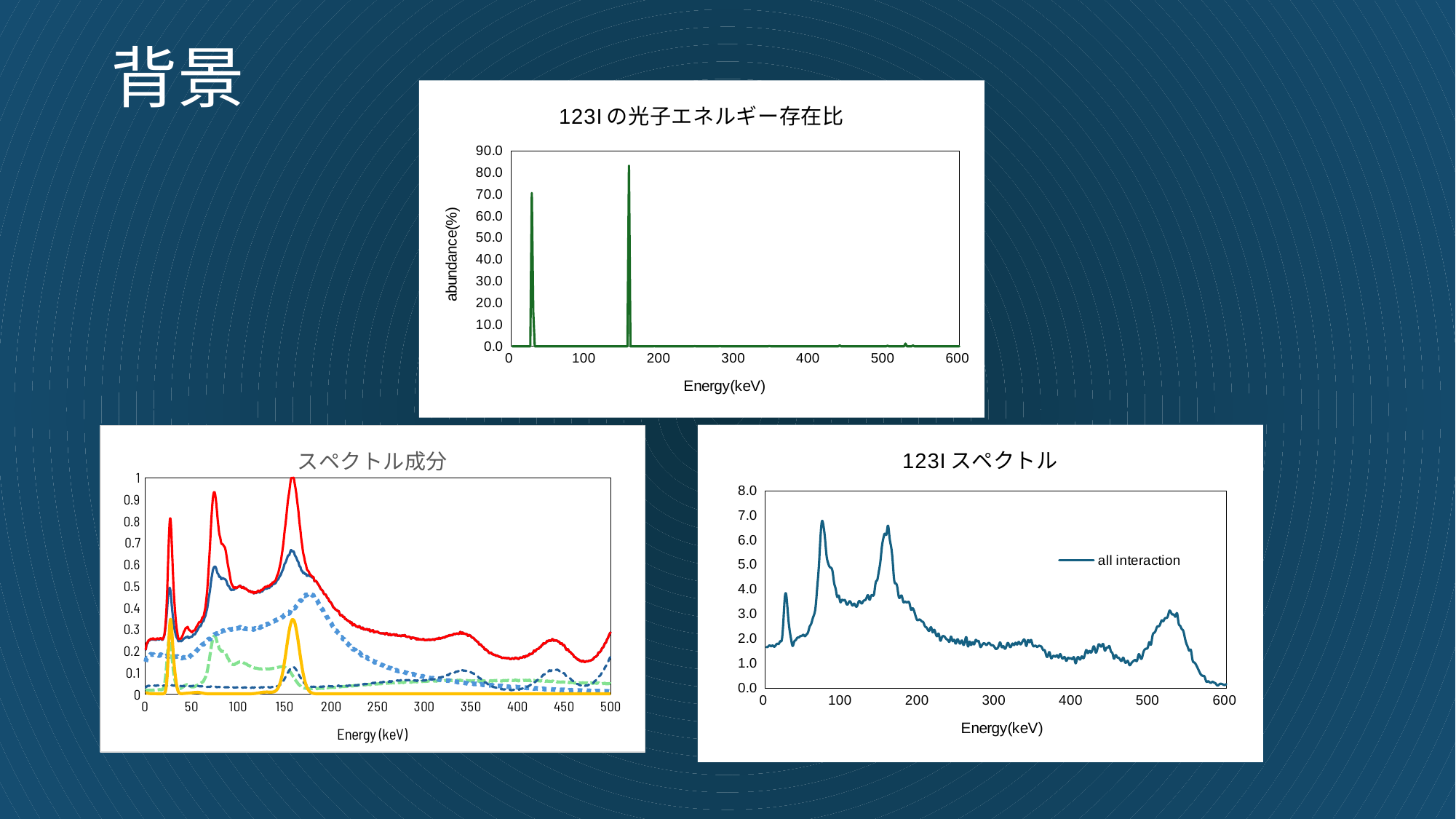

# 背景

### Chart: 123Iの光子エネルギー存在比

| Category | Abundance |
|---|---|

### Chart: 123Iスペクトル

| Category | all interaction |
|---|---|

### Chart: スペクトル成分

| Category | all photons | primary | secondary | penetration | backscatter
from behind crystal | phantom scatter |
|---|---|---|---|---|---|---|